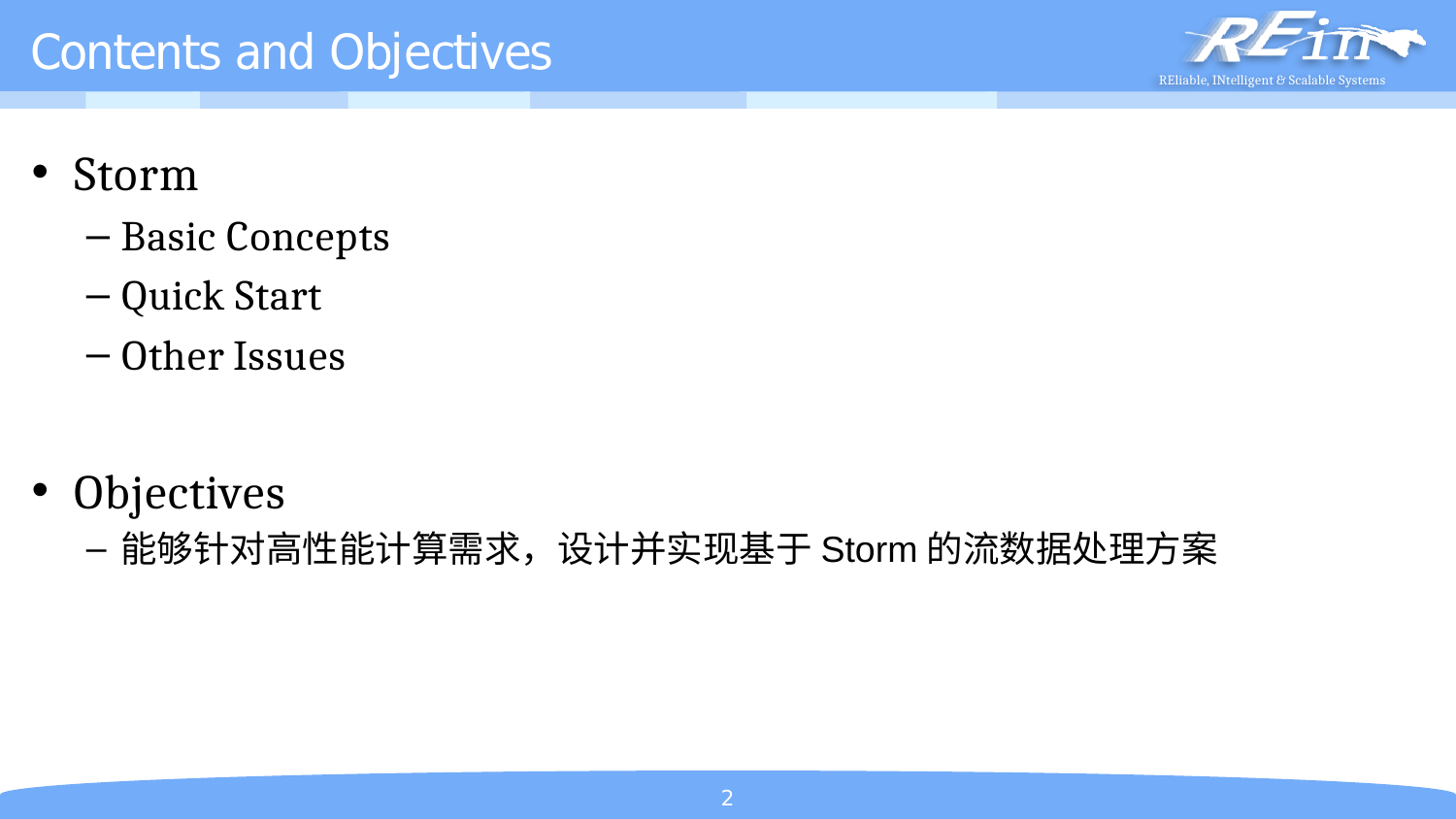

# Contents and Objectives
Storm
Basic Concepts
Quick Start
Other Issues

Objectives
能够针对高性能计算需求，设计并实现基于Storm的流数据处理方案

2